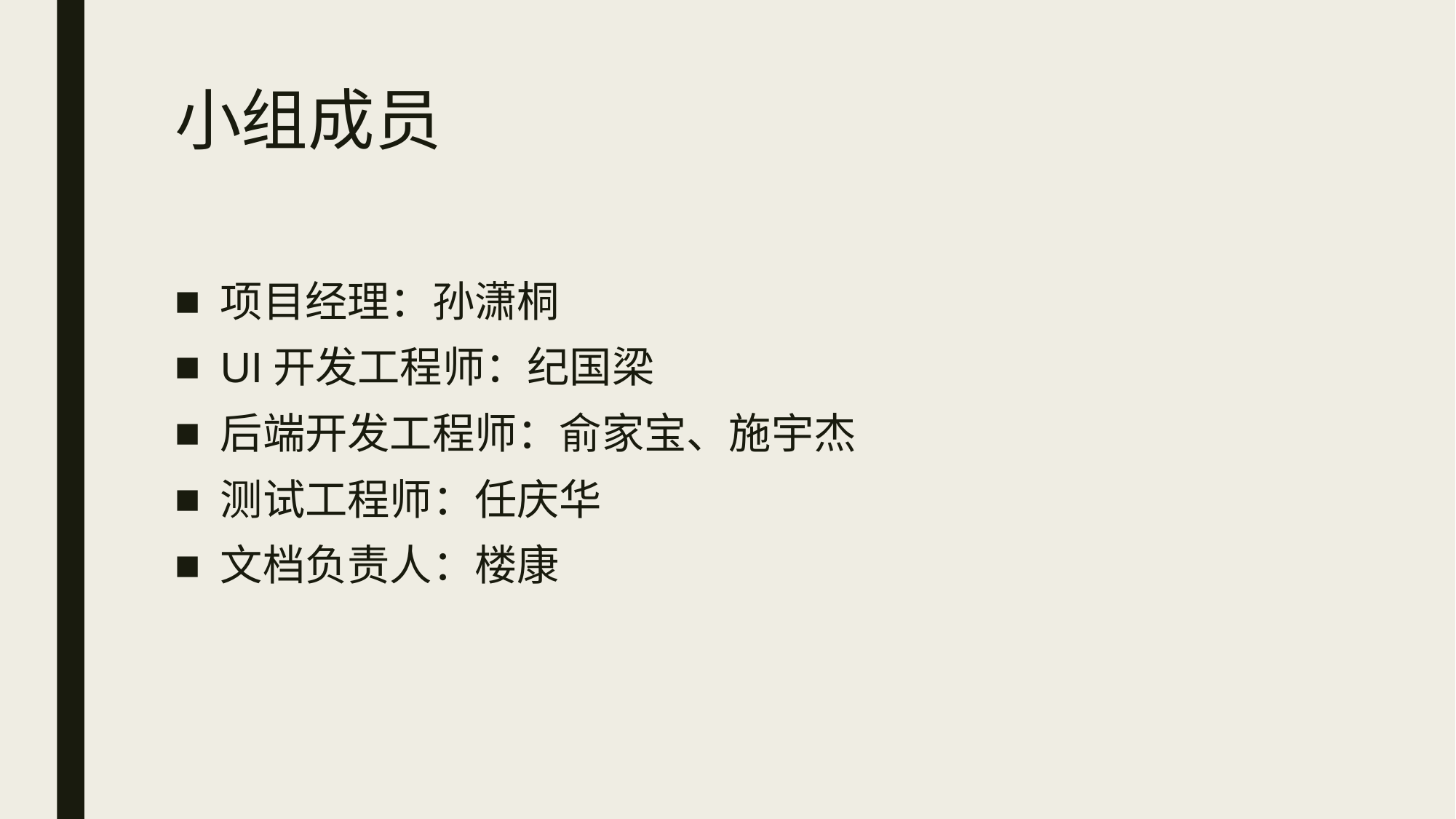

# 小组成员
项目经理：孙潇桐
UI开发工程师：纪国梁
后端开发工程师：俞家宝、施宇杰
测试工程师：任庆华
文档负责人：楼康